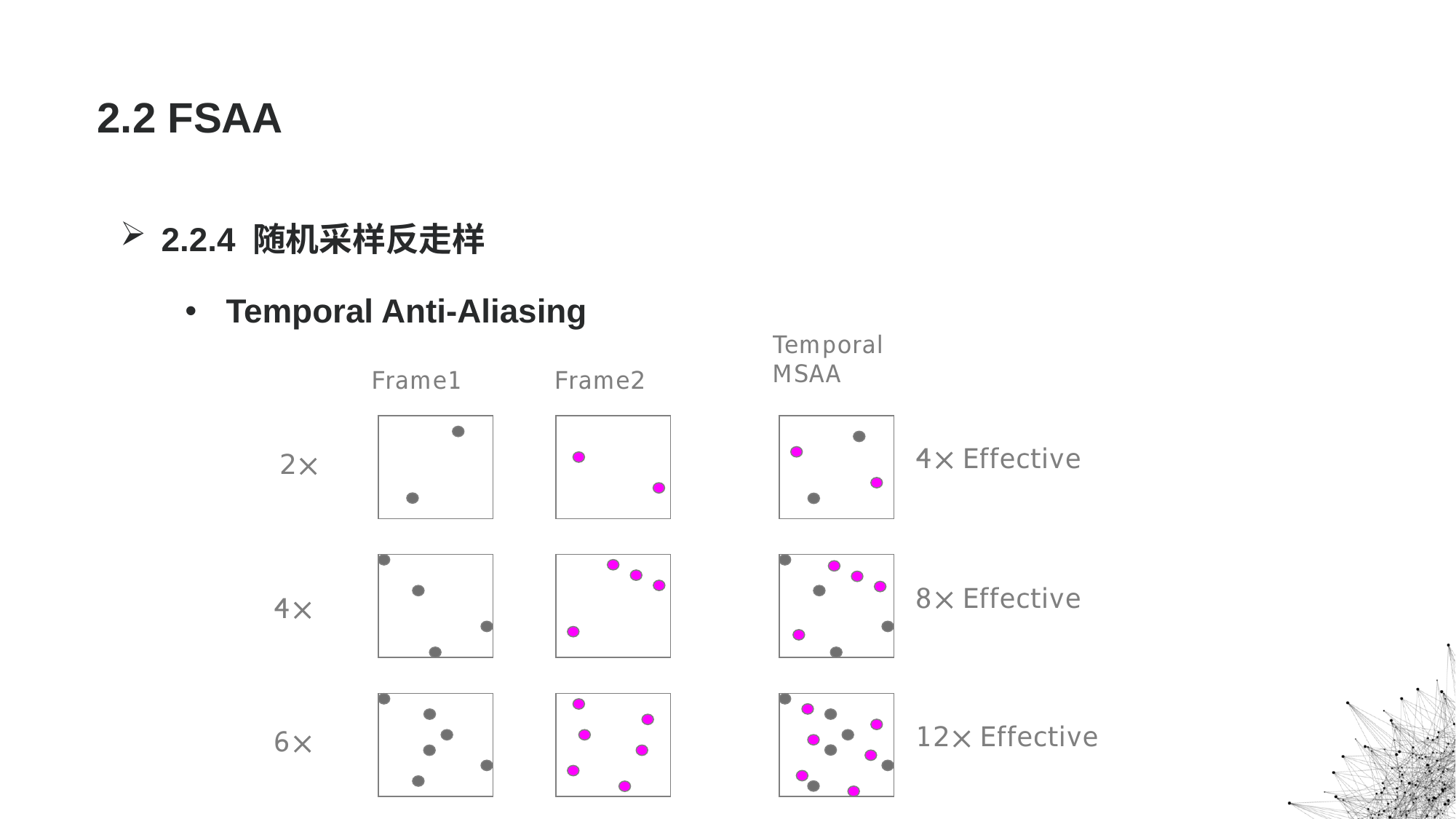

# 2.2 FSAA
2.2.4 随机采样反走样
Temporal Anti-Aliasing

Temporal MSAA
Frame1
Frame2

4× Effective
2×

8× Effective
4×

12× Effective
6×